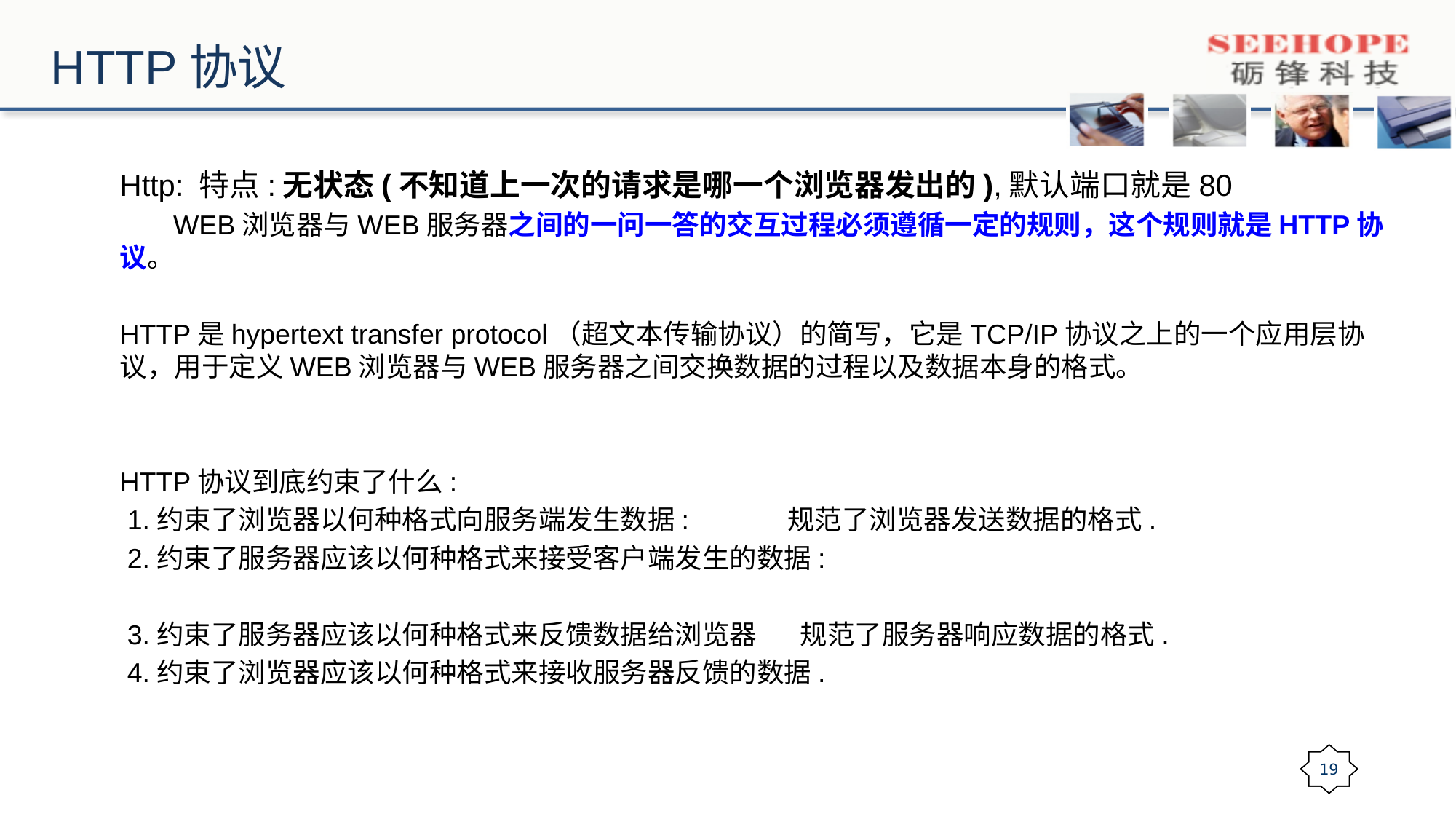

# HTTP协议
Http: 特点:无状态(不知道上一次的请求是哪一个浏览器发出的),默认端口就是80
       WEB浏览器与WEB服务器之间的一问一答的交互过程必须遵循一定的规则，这个规则就是HTTP协议。

HTTP是hypertext transfer protocol（超文本传输协议）的简写，它是TCP/IP协议之上的一个应用层协议，用于定义WEB浏览器与WEB服务器之间交换数据的过程以及数据本身的格式。

HTTP协议到底约束了什么:
 1.约束了浏览器以何种格式向服务端发生数据:            规范了浏览器发送数据的格式.
 2.约束了服务器应该以何种格式来接受客户端发生的数据:

 3.约束了服务器应该以何种格式来反馈数据给浏览器       规范了服务器响应数据的格式.
 4.约束了浏览器应该以何种格式来接收服务器反馈的数据.